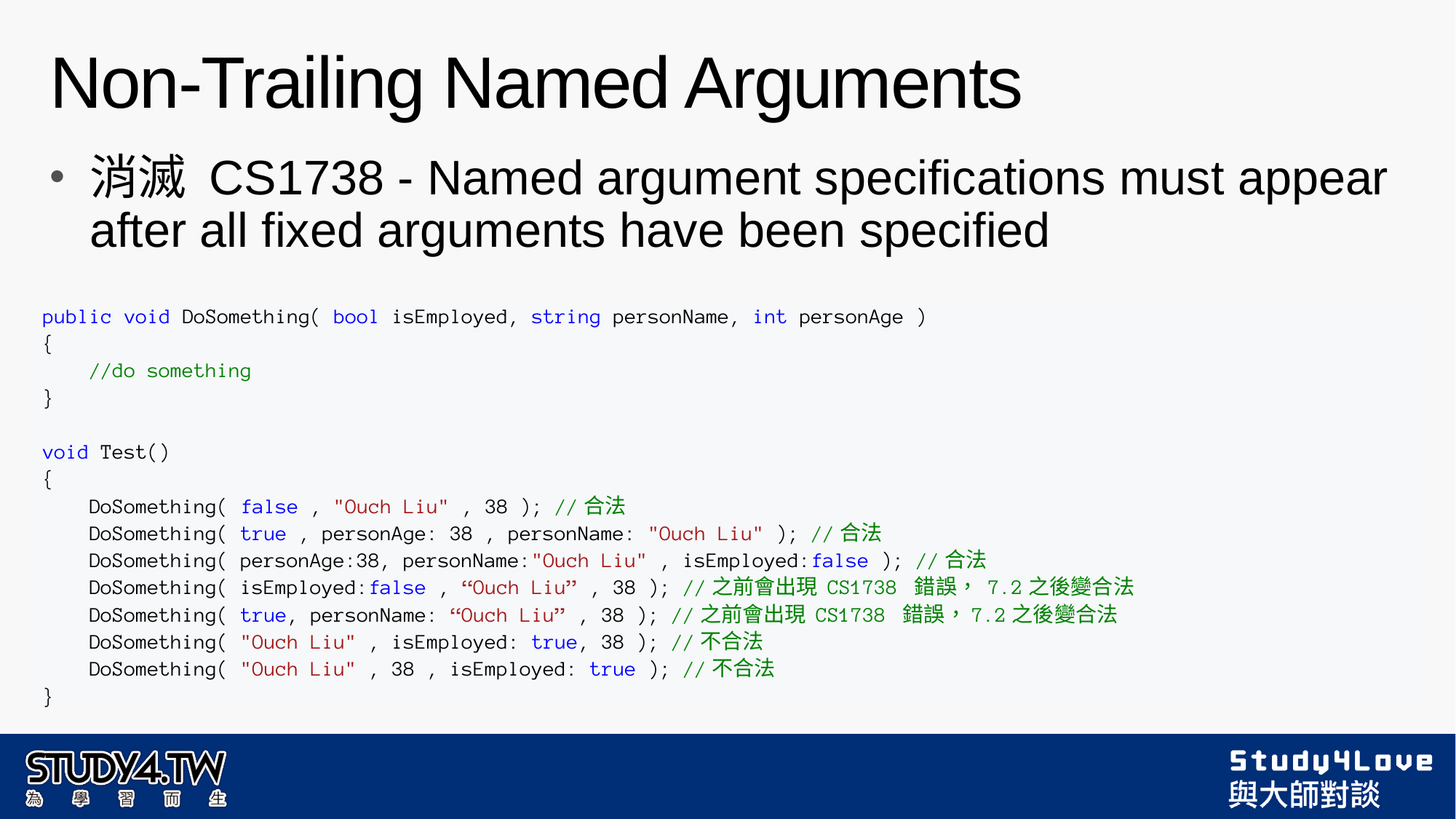

# Non-Trailing Named Arguments
消滅 CS1738 - Named argument specifications must appear after all fixed arguments have been specified
public void DoSomething( bool isEmployed, string personName, int personAge )
{
    //do something
}

void Test()
{
    DoSomething( false , "Ouch Liu" , 38 ); //合法
    DoSomething( true , personAge: 38 , personName: "Ouch Liu" ); //合法
    DoSomething( personAge:38, personName:"Ouch Liu" , isEmployed:false ); //合法
    DoSomething( isEmployed:false , “Ouch Liu” , 38 ); //之前會出現 CS1738 錯誤， 7.2之後變合法
    DoSomething( true, personName: “Ouch Liu” , 38 ); //之前會出現 CS1738 錯誤，7.2之後變合法
    DoSomething( "Ouch Liu" , isEmployed: true, 38 ); //不合法
    DoSomething( "Ouch Liu" , 38 , isEmployed: true ); //不合法
}